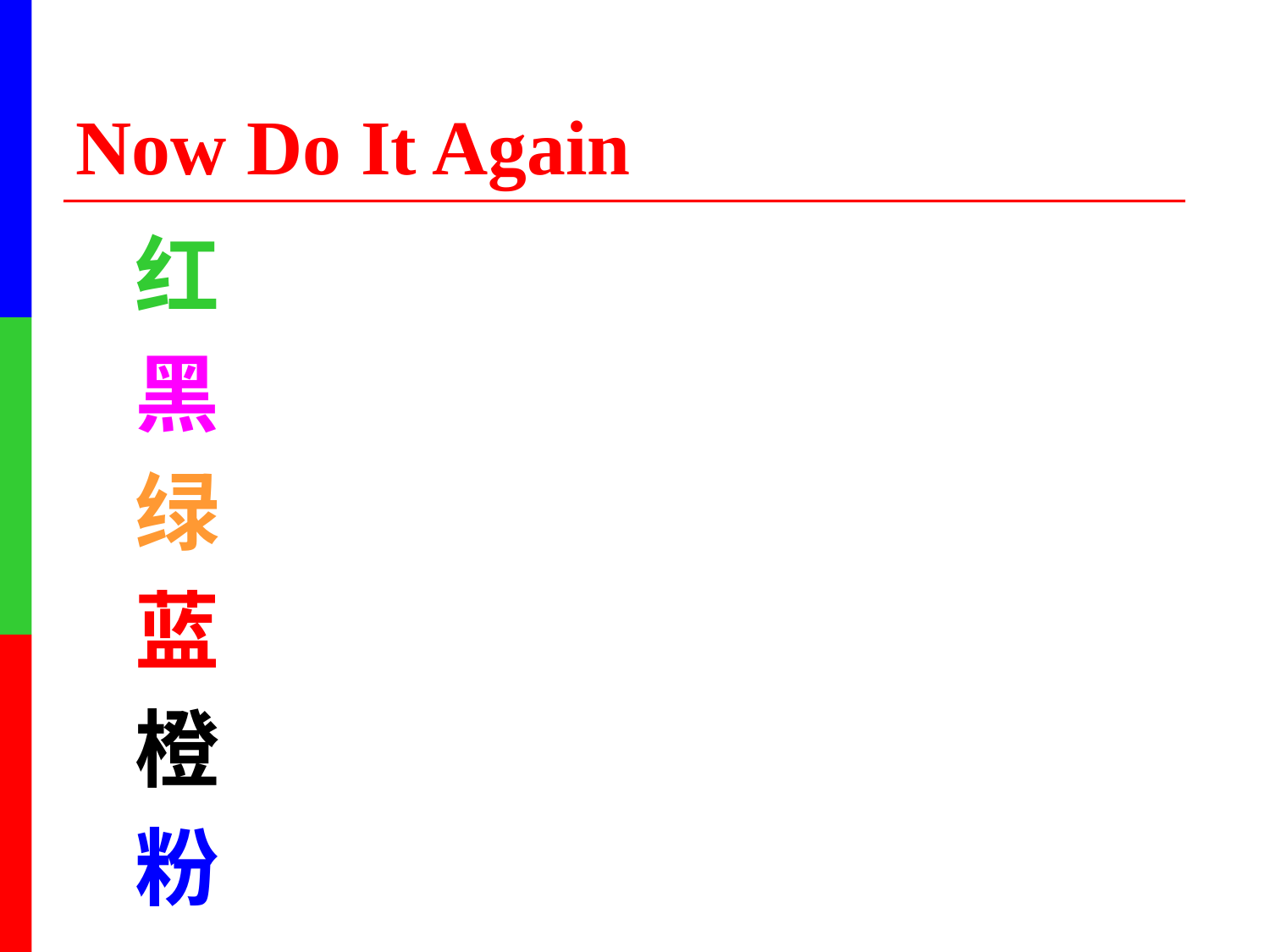

# Now Do It Again
  红
  黑
  绿
  蓝
  橙
  粉